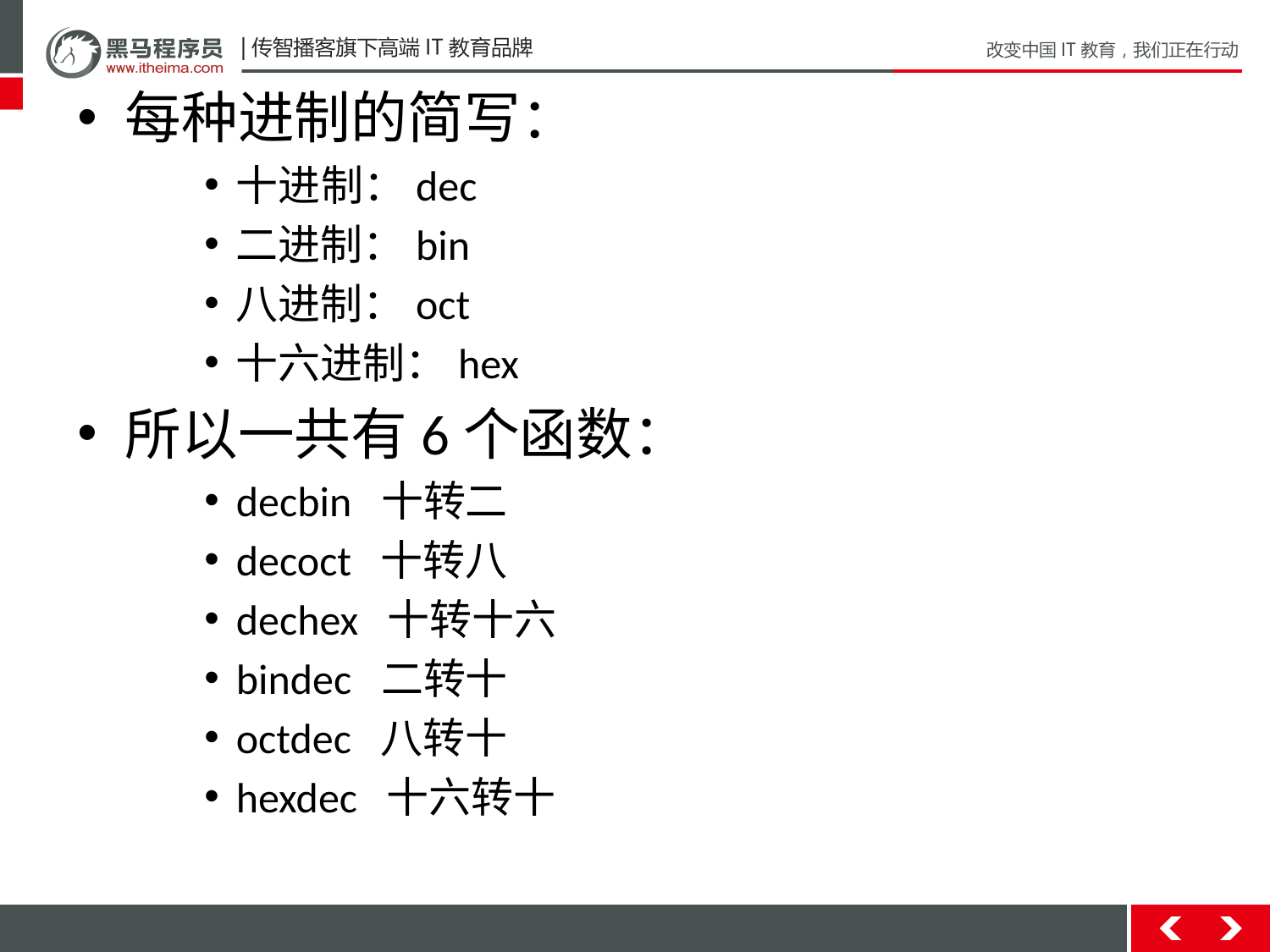

每种进制的简写：
十进制：dec
二进制：bin
八进制：oct
十六进制：hex
所以一共有6个函数：
decbin  十转二
decoct  十转八
dechex  十转十六
bindec  二转十
octdec  八转十
hexdec  十六转十